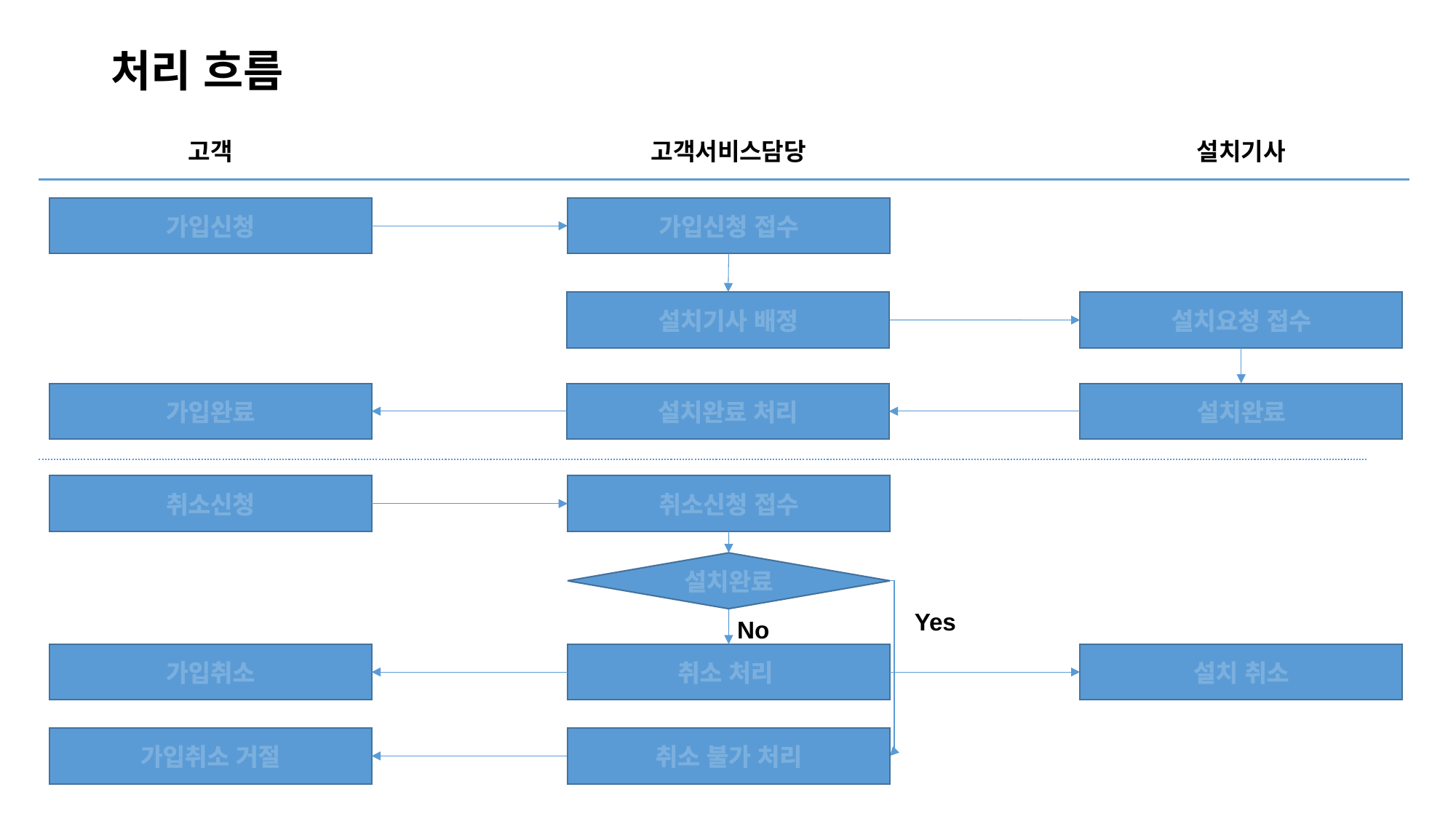

# 처리 흐름
고객
고객서비스담당
설치기사
가입신청
가입신청 접수
설치기사 배정
설치요청 접수
가입완료
설치완료 처리
설치완료
취소신청
취소신청 접수
설치완료
Yes
No
가입취소
취소 처리
설치 취소
가입취소 거절
취소 불가 처리